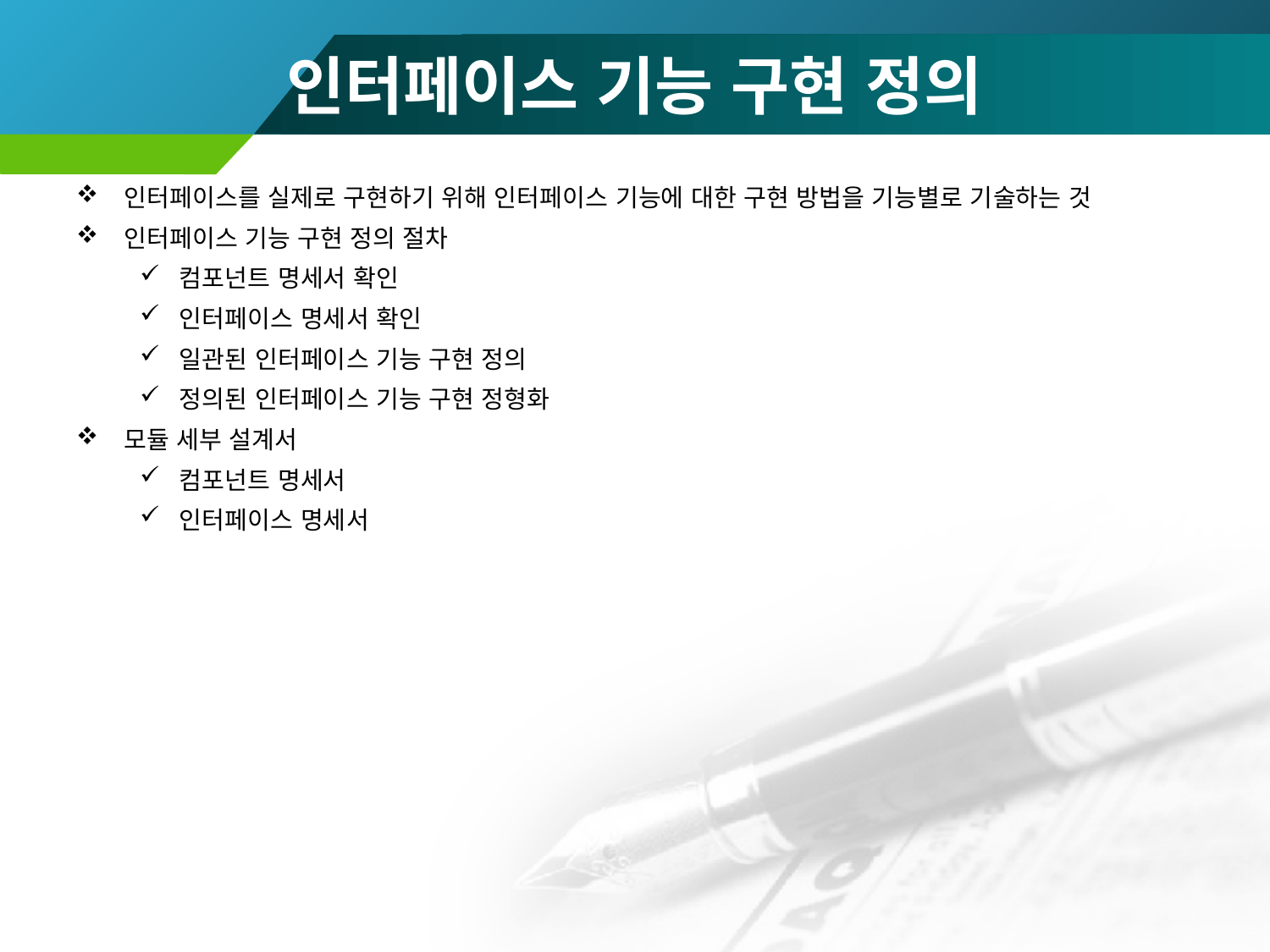

# 인터페이스 기능 구현 정의
인터페이스를 실제로 구현하기 위해 인터페이스 기능에 대한 구현 방법을 기능별로 기술하는 것
인터페이스 기능 구현 정의 절차
컴포넌트 명세서 확인
인터페이스 명세서 확인
일관된 인터페이스 기능 구현 정의
정의된 인터페이스 기능 구현 정형화
모듈 세부 설계서
컴포넌트 명세서
인터페이스 명세서